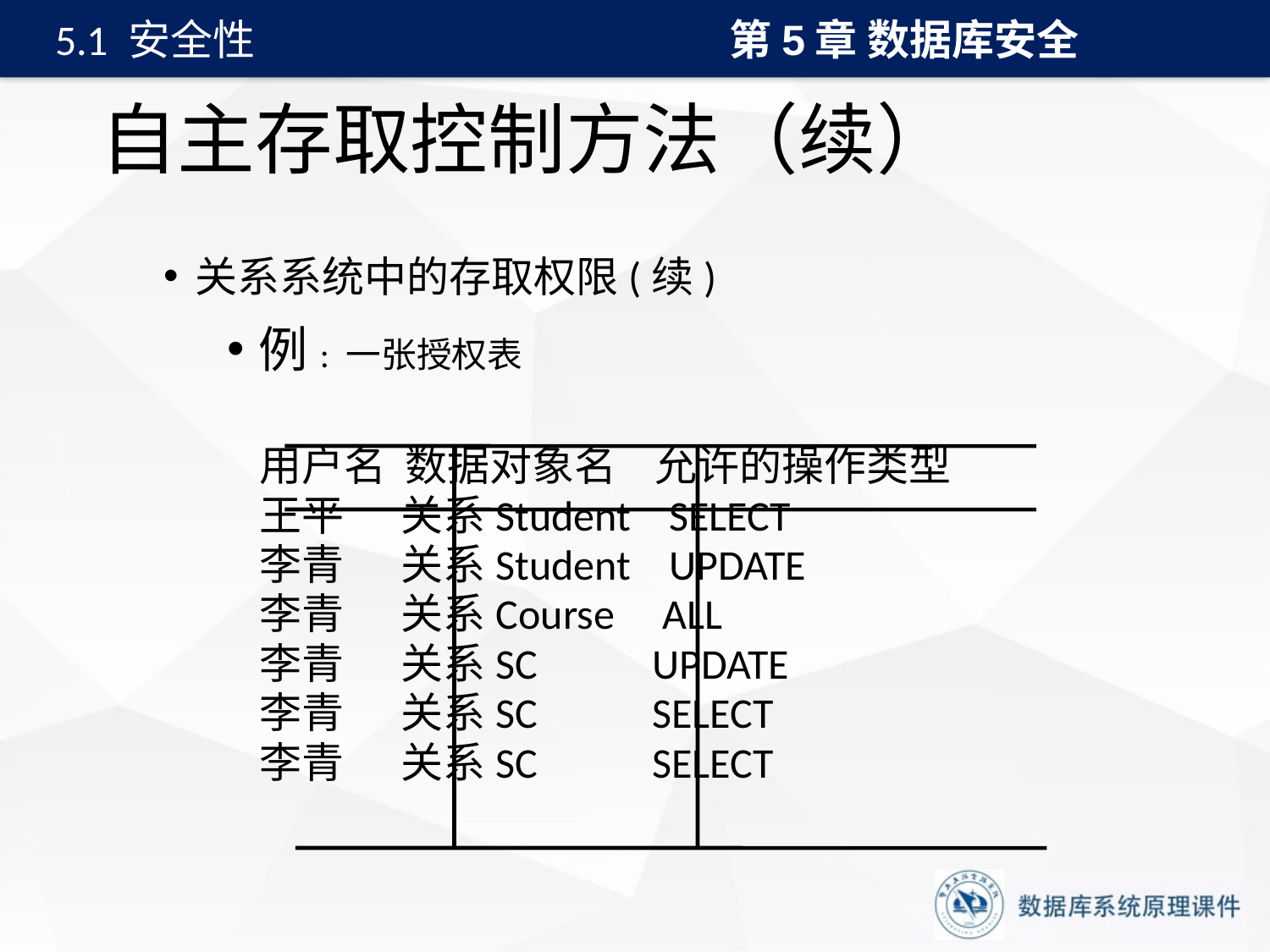

第5章 数据库安全
5.1 安全性
# 自主存取控制方法（续）
关系系统中的存取权限(续)
例: 一张授权表

         用户名  数据对象名    允许的操作类型
         王平      关系Student    SELECT
         李青      关系Student    UPDATE
         李青      关系Course     ALL
         李青      关系SC            UPDATE
         李青      关系SC            SELECT
         李青      关系SC            SELECT